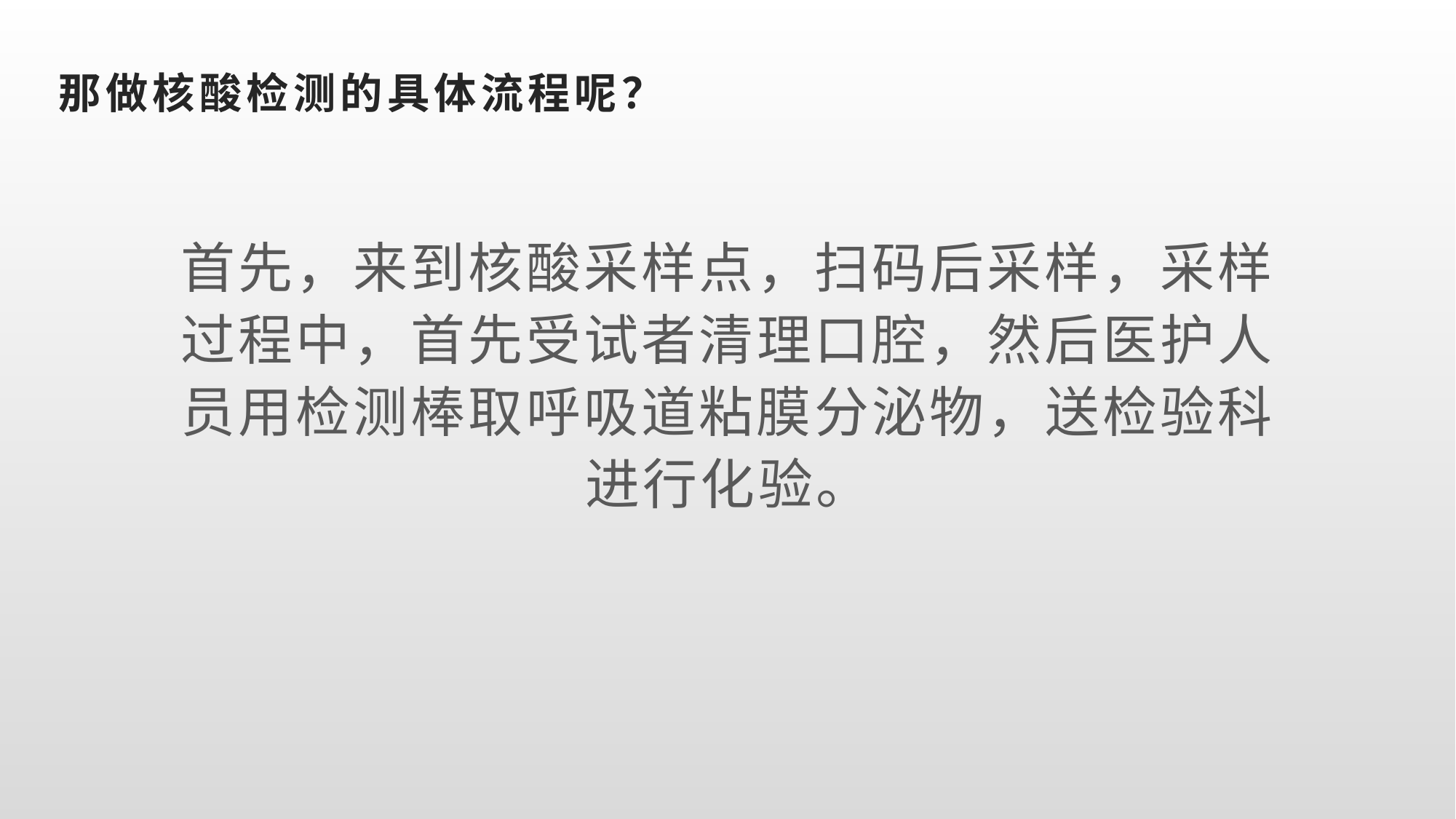

# 那做核酸检测的具体流程呢？
首先，来到核酸采样点，扫码后采样，采样过程中，首先受试者清理口腔，然后医护人员用检测棒取呼吸道粘膜分泌物，送检验科进行化验。